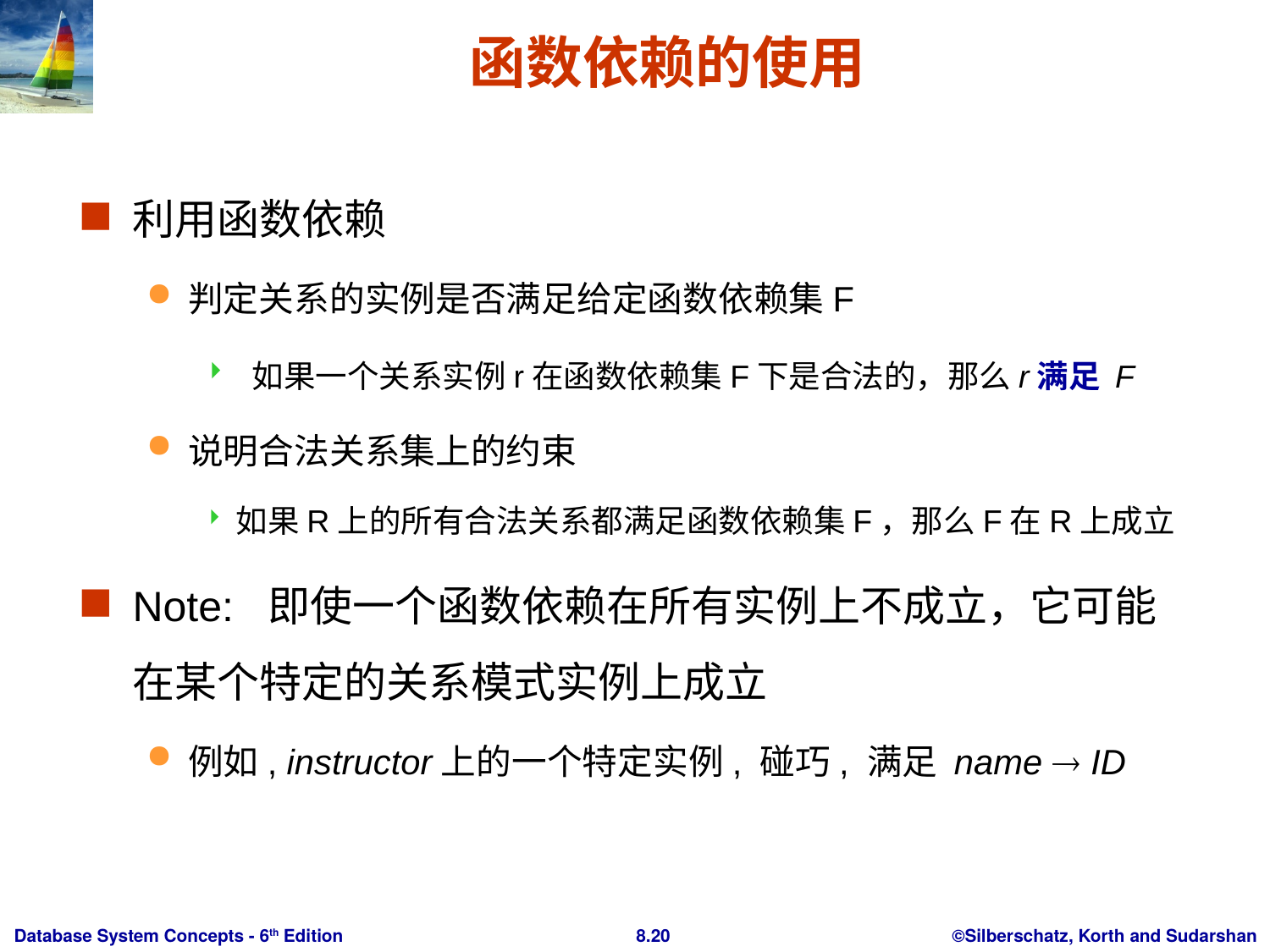

# 函数依赖的使用
利用函数依赖
判定关系的实例是否满足给定函数依赖集F
 如果一个关系实例r在函数依赖集F下是合法的，那么r满足 F
说明合法关系集上的约束
如果R上的所有合法关系都满足函数依赖集F，那么F在R上成立
Note:  即使一个函数依赖在所有实例上不成立，它可能在某个特定的关系模式实例上成立
例如, instructor上的一个特定实例, 碰巧, 满足 name → ID